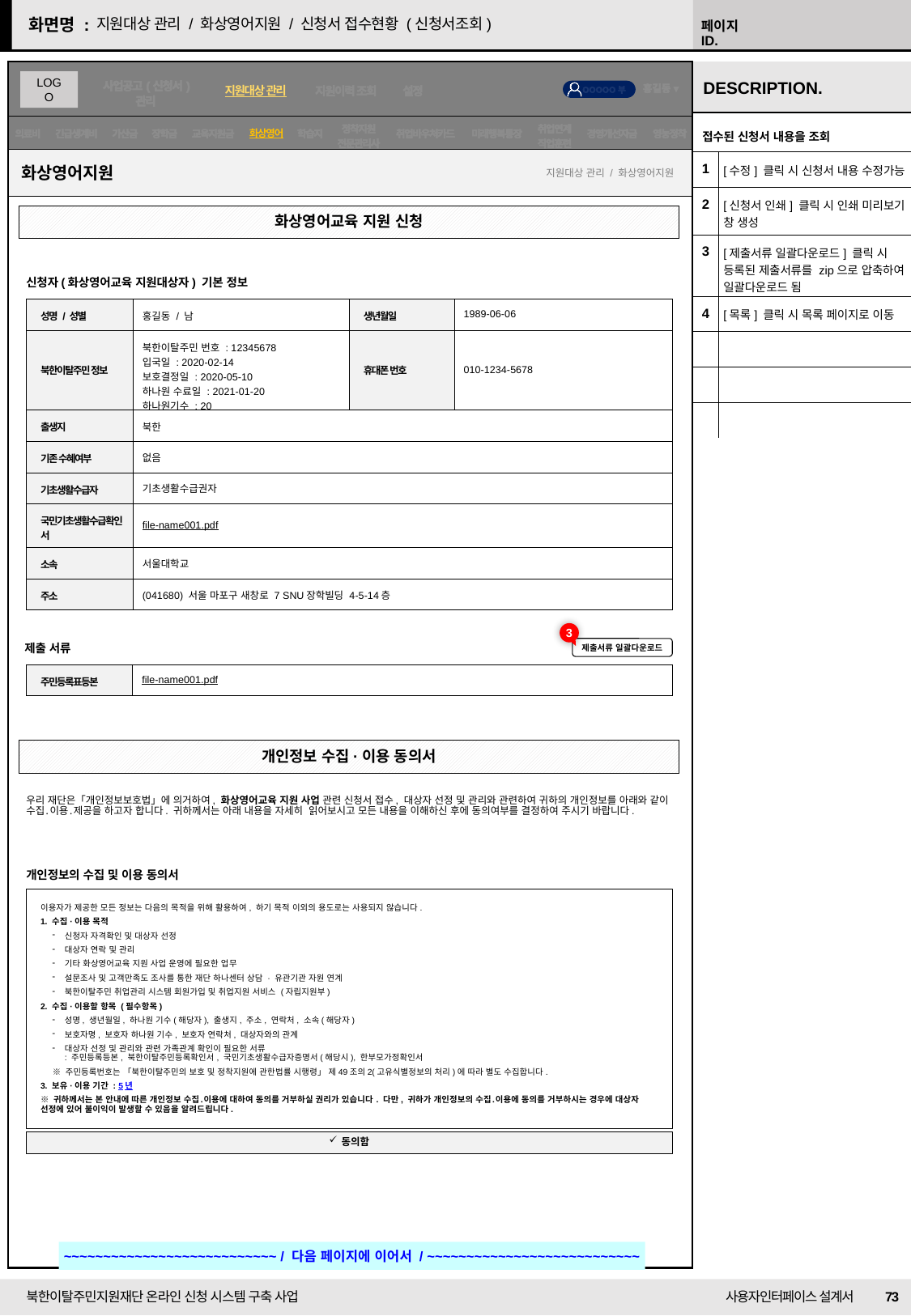

지원대상 관리 / 화상영어지원 / 신청서 접수현황 (신청서조회)

화상영어
| 접수된 신청서 내용을 조회 |  |
| --- | --- |
| 1 | [수정] 클릭 시 신청서 내용 수정가능 |
| 2 | [신청서 인쇄] 클릭 시 인쇄 미리보기 창 생성 |
| 3 | [제출서류 일괄다운로드] 클릭 시 등록된 제출서류를 zip으로 압축하여 일괄다운로드 됨 |
| 4 | [목록] 클릭 시 목록 페이지로 이동 |
|  |  |
|  |  |
|  |  |
화상영어지원
지원대상 관리 / 화상영어지원
화상영어교육 지원 신청
신청자(화상영어교육 지원대상자) 기본 정보
| 성명 / 성별 | 홍길동 / 남 | 생년월일 | 1989-06-06 |
| --- | --- | --- | --- |
| 북한이탈주민 정보 | 북한이탈주민 번호 : 12345678 입국일 : 2020-02-14 보호결정일 : 2020-05-10 하나원 수료일 : 2021-01-20 하나원기수 : 20 | 휴대폰 번호 | 010-1234-5678 |
| 출생지 | 북한 |  |  |
| 기존 수혜여부 | 없음 |  |  |
| 기초생활수급자 | 기초생활수급권자 |  |  |
| 국민기초생활수급확인서 | file-name001.pdf |  |  |
| 소속 | 서울대학교 |  |  |
| 주소 | (041680) 서울 마포구 새창로 7 SNU장학빌딩 4-5-14층 |  |  |
3
제출 서류
제출서류 일괄다운로드
| 주민등록표등본 | file-name001.pdf |
| --- | --- |
개인정보 수집·이용 동의서
우리 재단은「개인정보보호법」에 의거하여, 화상영어교육 지원 사업 관련 신청서 접수, 대상자 선정 및 관리와 관련하여 귀하의 개인정보를 아래와 같이 수집․이용․제공을 하고자 합니다. 귀하께서는 아래 내용을 자세히  읽어보시고 모든 내용을 이해하신 후에 동의여부를 결정하여 주시기 바랍니다.
개인정보의 수집 및 이용 동의서
이용자가 제공한 모든 정보는 다음의 목적을 위해 활용하여, 하기 목적 이외의 용도로는 사용되지 않습니다.
1. 수집·이용 목적
신청자 자격확인 및 대상자 선정
대상자 연락 및 관리
기타 화상영어교육 지원 사업 운영에 필요한 업무
설문조사 및 고객만족도 조사를 통한 재단 하나센터 상담 · 유관기관 자원 연계
북한이탈주민 취업관리 시스템 회원가입 및 취업지원 서비스 (자립지원부)
2. 수집·이용할 항목 (필수항목)
성명, 생년월일, 하나원 기수(해당자), 출생지, 주소, 연락처, 소속(해당자)
보호자명, 보호자 하나원 기수, 보호자 연락처, 대상자와의 관계
대상자 선정 및 관리와 관련 가족관계 확인이 필요한 서류
: 주민등록등본, 북한이탈주민등록확인서, 국민기초생활수급자증명서(해당시), 한부모가정확인서
※ 주민등록번호는 「북한이탈주민의 보호 및 정착지원에 관한법률 시행령」 제49조의2(고유식별정보의 처리)에 따라 별도 수집합니다.
3. 보유·이용 기간 : 5년
※ 귀하께서는 본 안내에 따른 개인정보 수집․이용에 대하여 동의를 거부하실 권리가 있습니다. 다만, 귀하가 개인정보의 수집․이용에 동의를 거부하시는 경우에 대상자 선정에 있어 불이익이 발생할 수 있음을 알려드립니다.
동의함
~~~~~~~~~~~~~~~~~~~~~~~~~~~ / 다음 페이지에 이어서 / ~~~~~~~~~~~~~~~~~~~~~~~~~~~
73